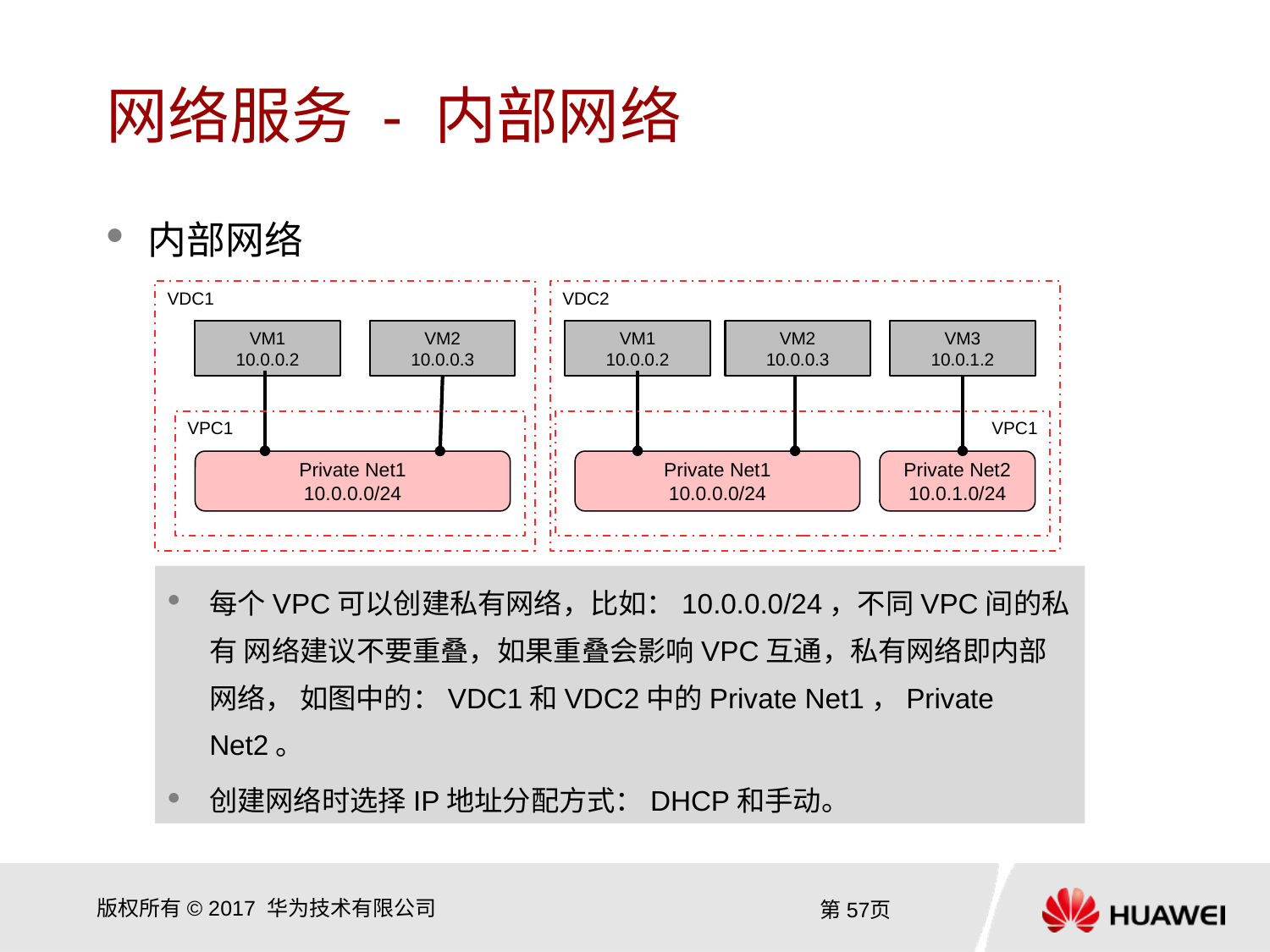

# 网络服务 - 内部网络
内部网络

VDC1
VDC2
VM1
10.0.0.2
VM2
10.0.0.3
VM1
10.0.0.2
VM2
10.0.0.3
VM3
10.0.1.2
VPC1
VPC1
Private Net1
10.0.0.0/24
Private Net1
10.0.0.0/24
Private Net2
10.0.1.0/24
每个VPC可以创建私有网络，比如：10.0.0.0/24，不同VPC间的私有 网络建议不要重叠，如果重叠会影响VPC互通，私有网络即内部网络， 如图中的：VDC1和VDC2中的Private Net1，Private Net2。
创建网络时选择IP地址分配方式：DHCP和手动。